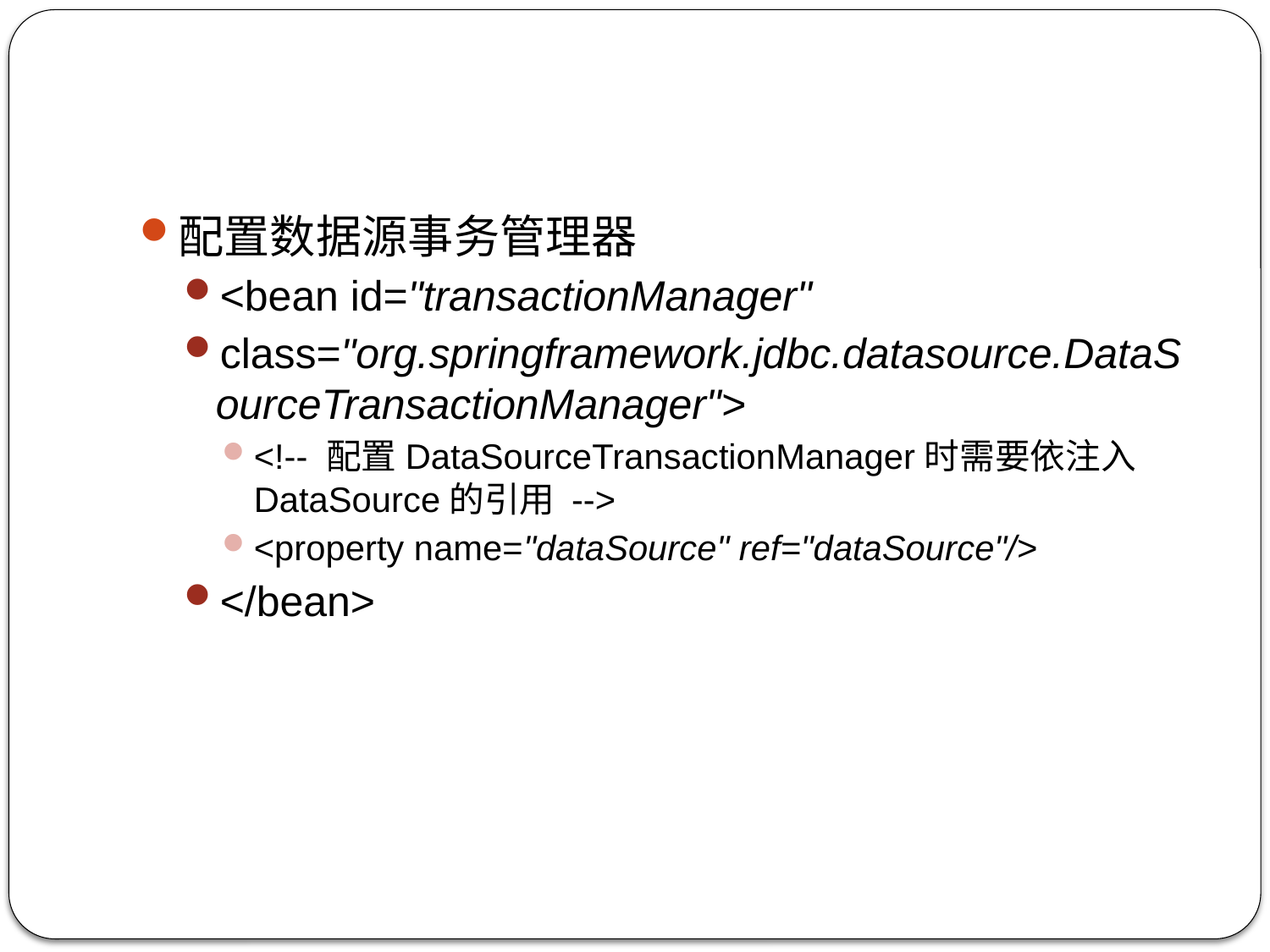

#
配置数据源事务管理器
<bean id="transactionManager"
class="org.springframework.jdbc.datasource.DataSourceTransactionManager">
<!-- 配置DataSourceTransactionManager时需要依注入DataSource的引用 -->
<property name="dataSource" ref="dataSource"/>
</bean>